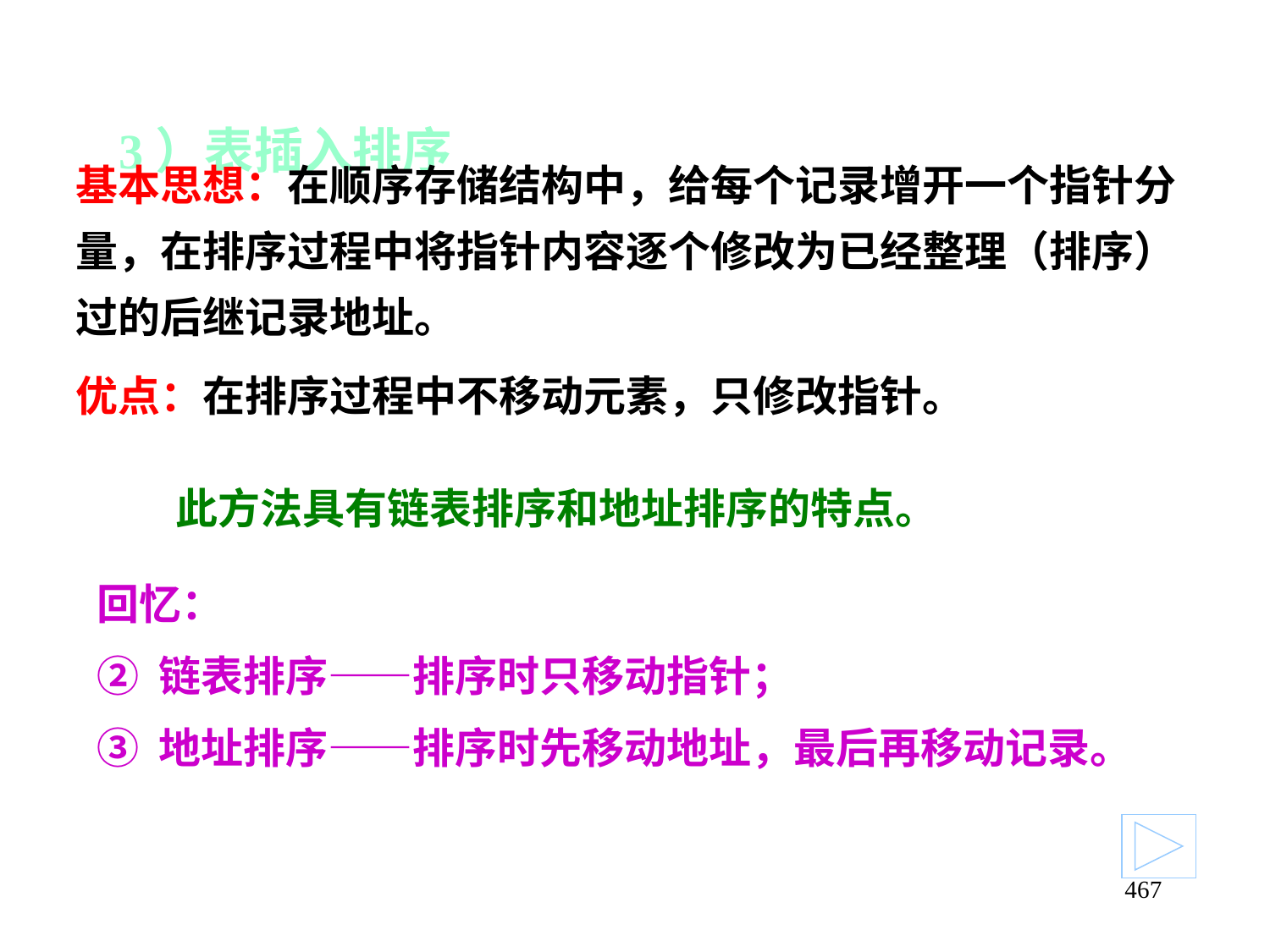

# 3）表插入排序
基本思想：在顺序存储结构中，给每个记录增开一个指针分量，在排序过程中将指针内容逐个修改为已经整理（排序）过的后继记录地址。
优点：在排序过程中不移动元素，只修改指针。
此方法具有链表排序和地址排序的特点。
回忆：
② 链表排序——排序时只移动指针；
③ 地址排序——排序时先移动地址，最后再移动记录。

467